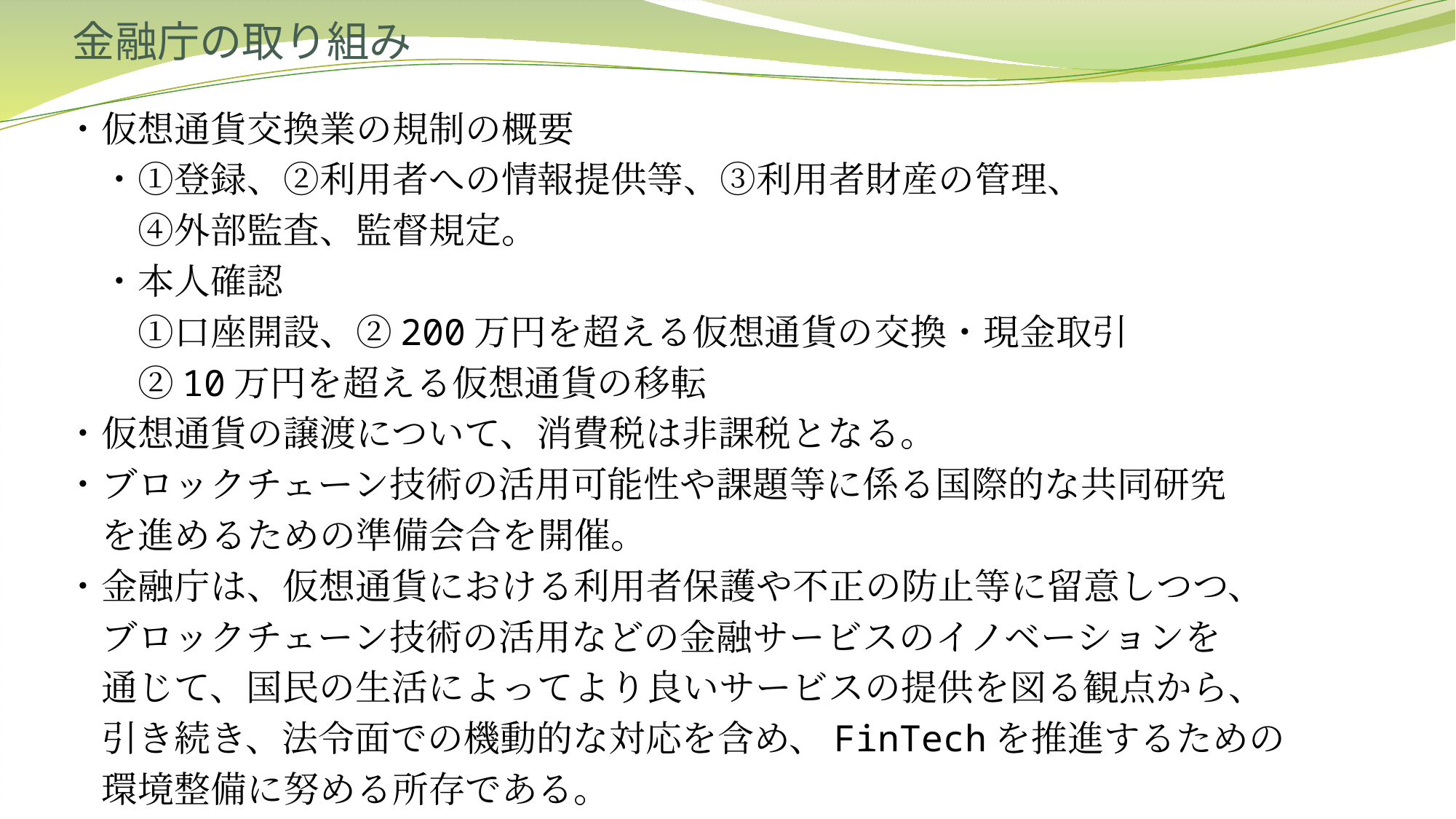

# 金融庁の取り組み
・仮想通貨交換業の規制の概要
　・①登録、②利用者への情報提供等、③利用者財産の管理、
　　④外部監査、監督規定。
　・本人確認
　　①口座開設、②200万円を超える仮想通貨の交換・現金取引
　　②10万円を超える仮想通貨の移転
・仮想通貨の譲渡について、消費税は非課税となる。
・ブロックチェーン技術の活用可能性や課題等に係る国際的な共同研究
　を進めるための準備会合を開催。
・金融庁は、仮想通貨における利用者保護や不正の防止等に留意しつつ、
　ブロックチェーン技術の活用などの金融サービスのイノベーションを
　通じて、国民の生活によってより良いサービスの提供を図る観点から、
　引き続き、法令面での機動的な対応を含め、FinTechを推進するための
　環境整備に努める所存である。